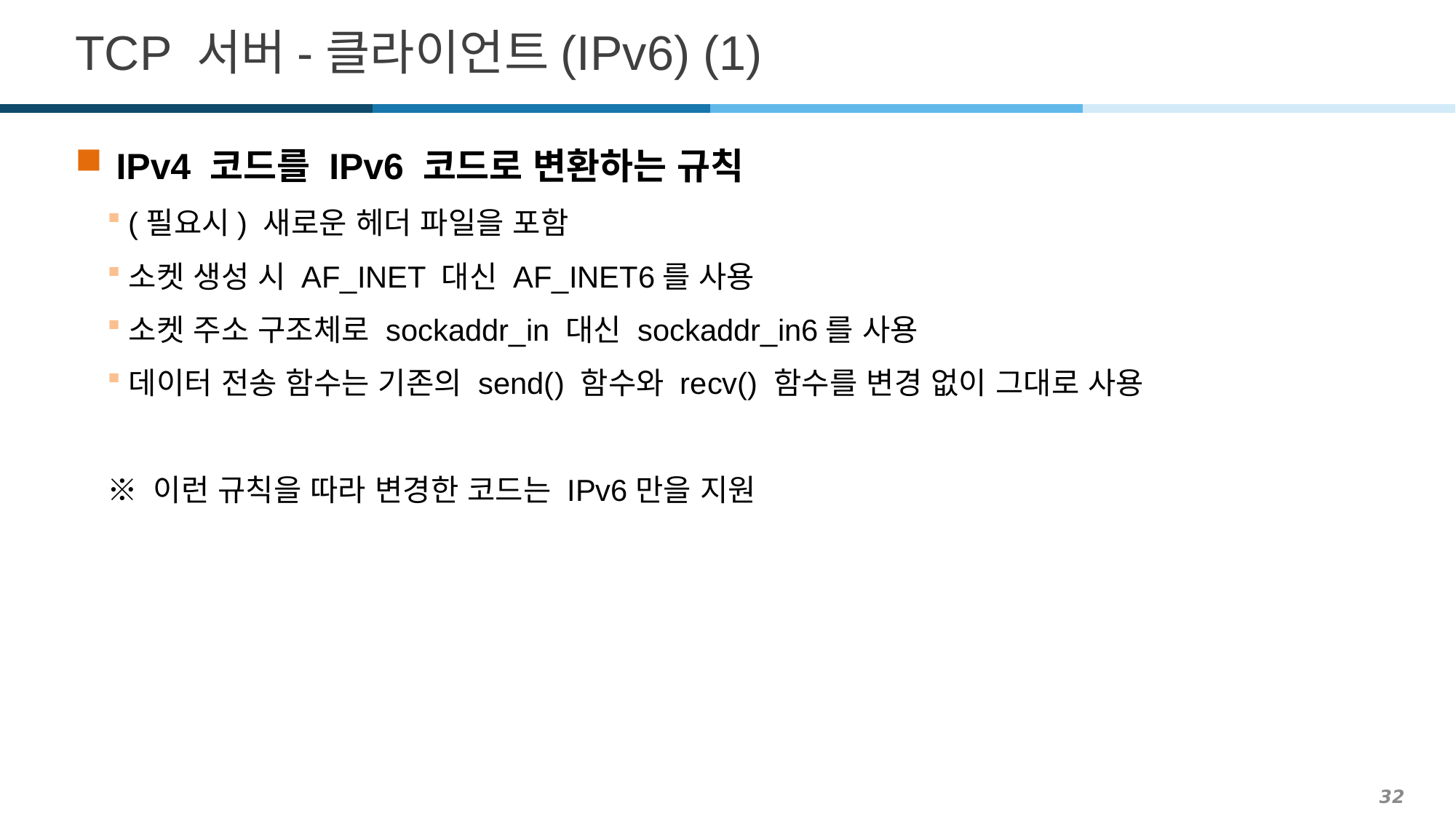

# TCP 서버-클라이언트(IPv6) (1)
IPv4 코드를 IPv6 코드로 변환하는 규칙
(필요시) 새로운 헤더 파일을 포함
소켓 생성 시 AF_INET 대신 AF_INET6를 사용
소켓 주소 구조체로 sockaddr_in 대신 sockaddr_in6를 사용
데이터 전송 함수는 기존의 send() 함수와 recv() 함수를 변경 없이 그대로 사용

※ 이런 규칙을 따라 변경한 코드는 IPv6만을 지원